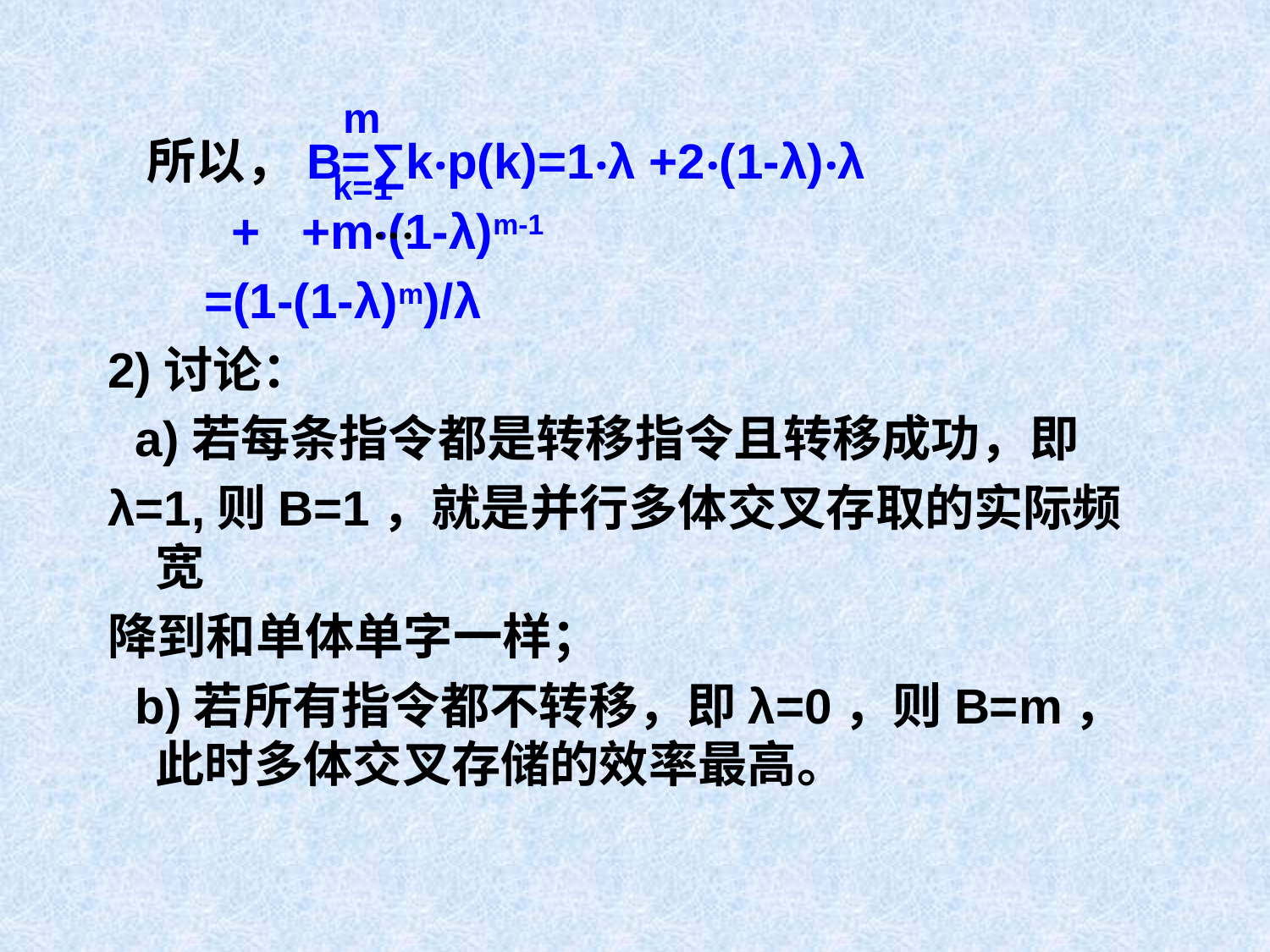

m
  所以，B=∑k‧p(k)=1‧λ +2‧(1-λ)‧λ
         +   +m‧(1-λ)m-1
            =(1-(1-λ)m)/λ
2)讨论：
  a)若每条指令都是转移指令且转移成功，即
λ=1,则B=1，就是并行多体交叉存取的实际频宽
降到和单体单字一样；
  b)若所有指令都不转移，即λ=0，则B=m，此时多体交叉存储的效率最高。

k=1
…